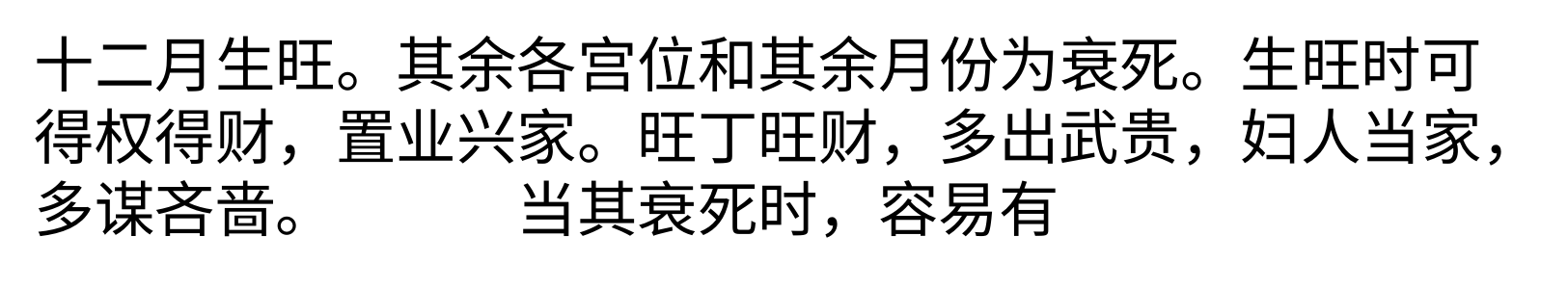

十二月生旺。其余各宫位和其余月份为衰死。生旺时可得权得财，置业兴家。旺丁旺财，多出武贵，妇人当家，多谋吝啬。　　　当其衰死时，容易有